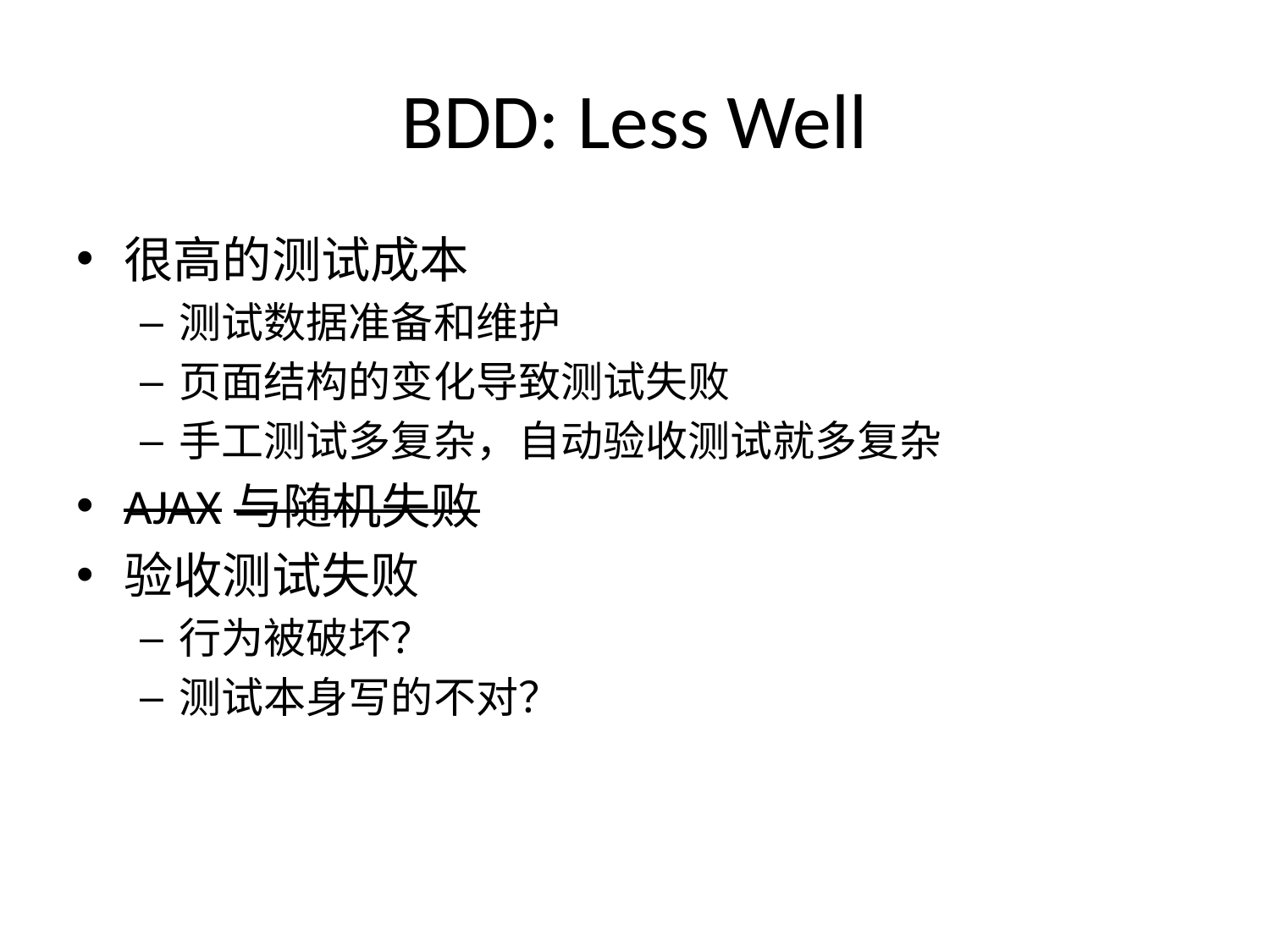

# BDD: Less Well
很高的测试成本
测试数据准备和维护
页面结构的变化导致测试失败
手工测试多复杂，自动验收测试就多复杂
AJAX与随机失败
验收测试失败
行为被破坏？
测试本身写的不对？